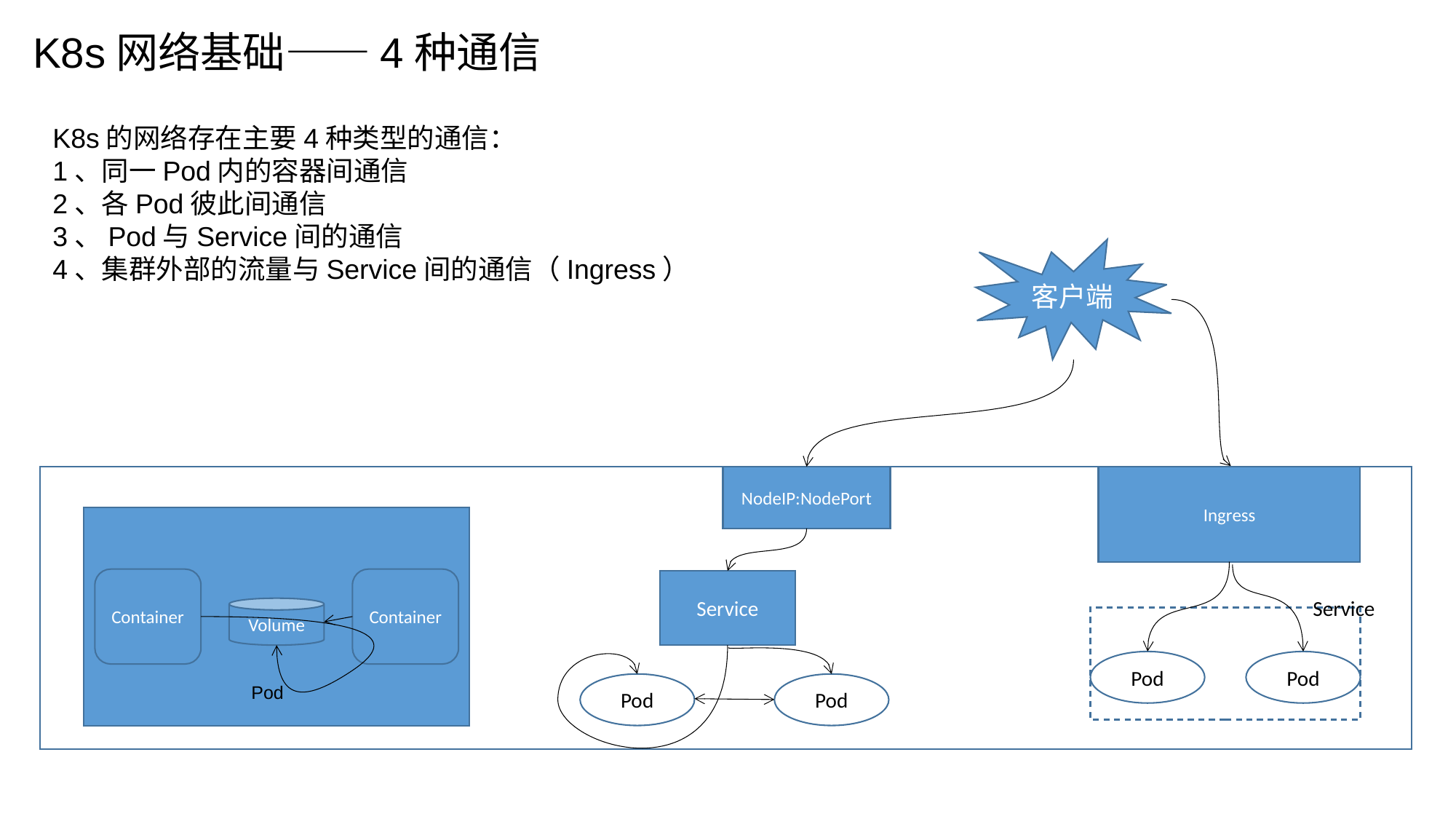

# K8s网络基础——4种通信

K8s的网络存在主要4种类型的通信：
1、同一Pod内的容器间通信
2、各Pod彼此间通信
3、Pod与Service间的通信
4、集群外部的流量与Service间的通信（Ingress）
客户端

NodeIP:NodePort
Ingress

Container
Container
Service
Service
Volume

Pod
Pod
Pod
Pod
Pod